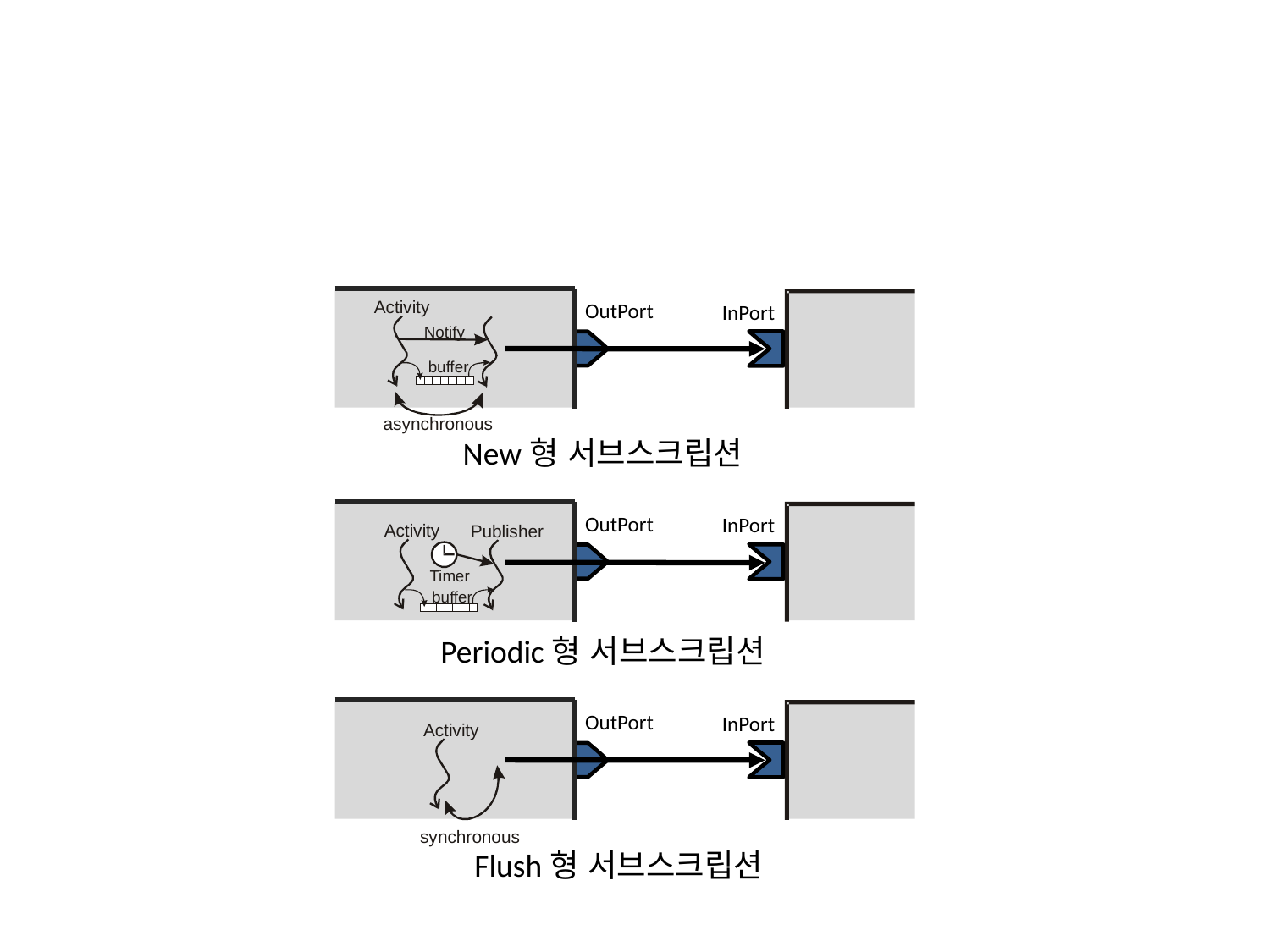

#

OutPort
InPort

Activity

Notify

buffer

asynchronous
New형 서브스크립션

OutPort
InPort
Activity
Publisher

Timer

buffer

Periodic형 서브스크립션

OutPort
InPort
Activity

synchronous
Flush형 서브스크립션